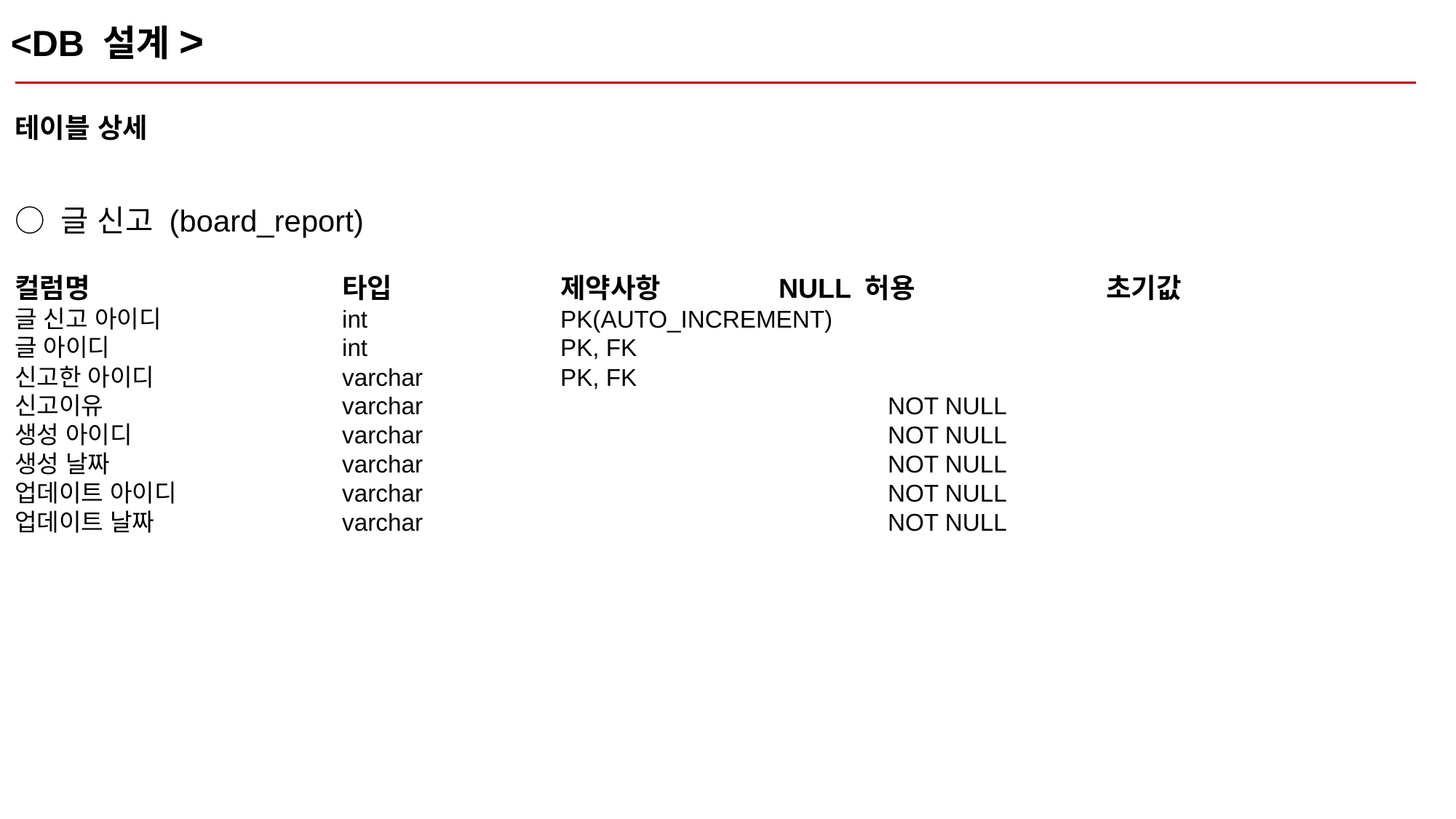

<DB 설계>
테이블 상세

○ 글 신고 (board_report)

컬럼명			타입		제약사항		NULL 허용		초기값
글 신고 아이디		int		PK(AUTO_INCREMENT)
글 아이디			int		PK, FK
신고한 아이디		varchar		PK, FK
신고이유			varchar					NOT NULL
생성 아이디		varchar					NOT NULL
생성 날짜			varchar					NOT NULL
업데이트 아이디		varchar					NOT NULL
업데이트 날짜		varchar					NOT NULL